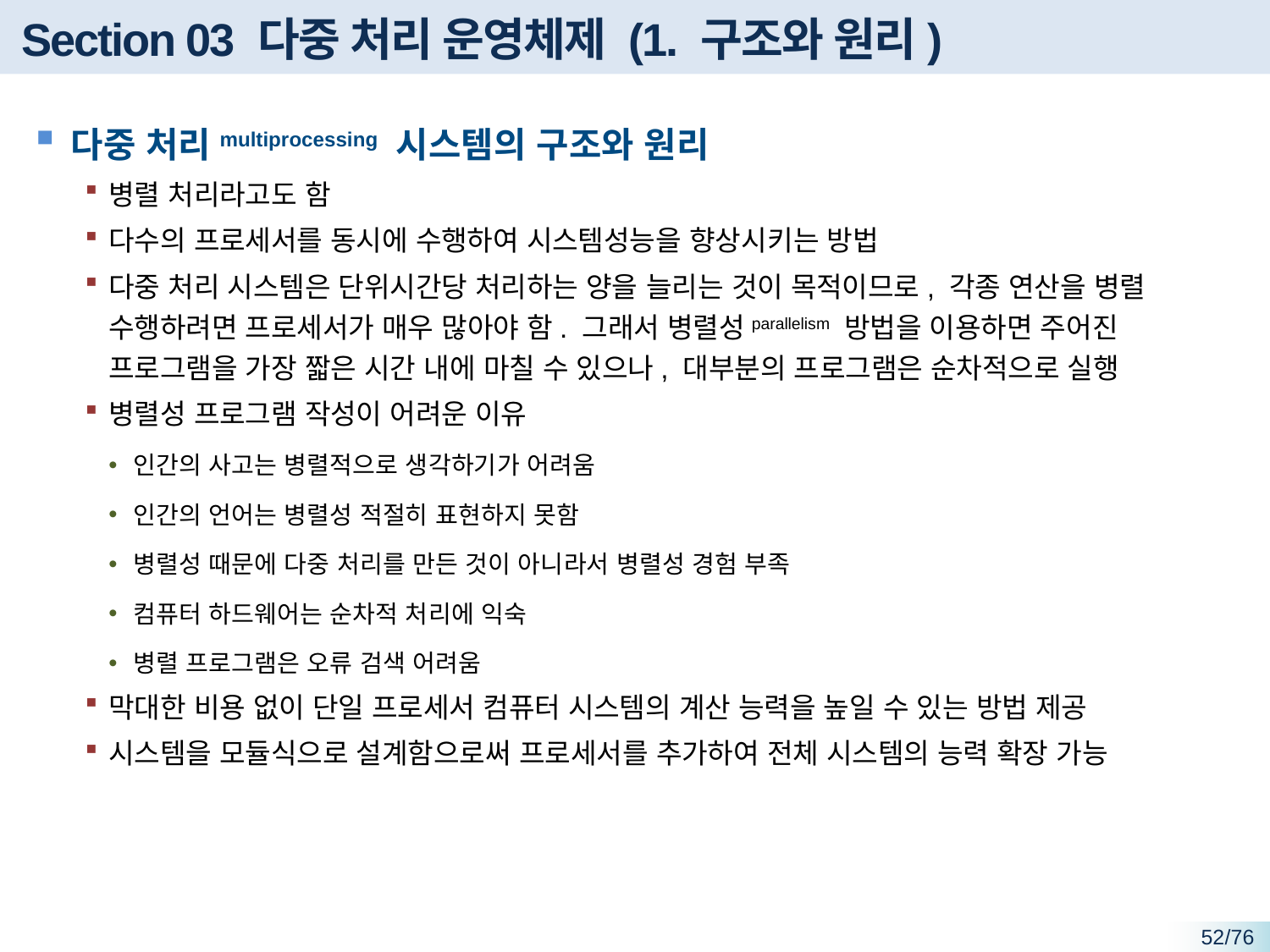

# Section 03 다중 처리 운영체제 (1. 구조와 원리)
다중 처리multiprocessing 시스템의 구조와 원리
병렬 처리라고도 함
다수의 프로세서를 동시에 수행하여 시스템성능을 향상시키는 방법
다중 처리 시스템은 단위시간당 처리하는 양을 늘리는 것이 목적이므로, 각종 연산을 병렬 수행하려면 프로세서가 매우 많아야 함. 그래서 병렬성parallelism 방법을 이용하면 주어진 프로그램을 가장 짧은 시간 내에 마칠 수 있으나, 대부분의 프로그램은 순차적으로 실행
병렬성 프로그램 작성이 어려운 이유
인간의 사고는 병렬적으로 생각하기가 어려움
인간의 언어는 병렬성 적절히 표현하지 못함
병렬성 때문에 다중 처리를 만든 것이 아니라서 병렬성 경험 부족
컴퓨터 하드웨어는 순차적 처리에 익숙
병렬 프로그램은 오류 검색 어려움
막대한 비용 없이 단일 프로세서 컴퓨터 시스템의 계산 능력을 높일 수 있는 방법 제공
시스템을 모듈식으로 설계함으로써 프로세서를 추가하여 전체 시스템의 능력 확장 가능